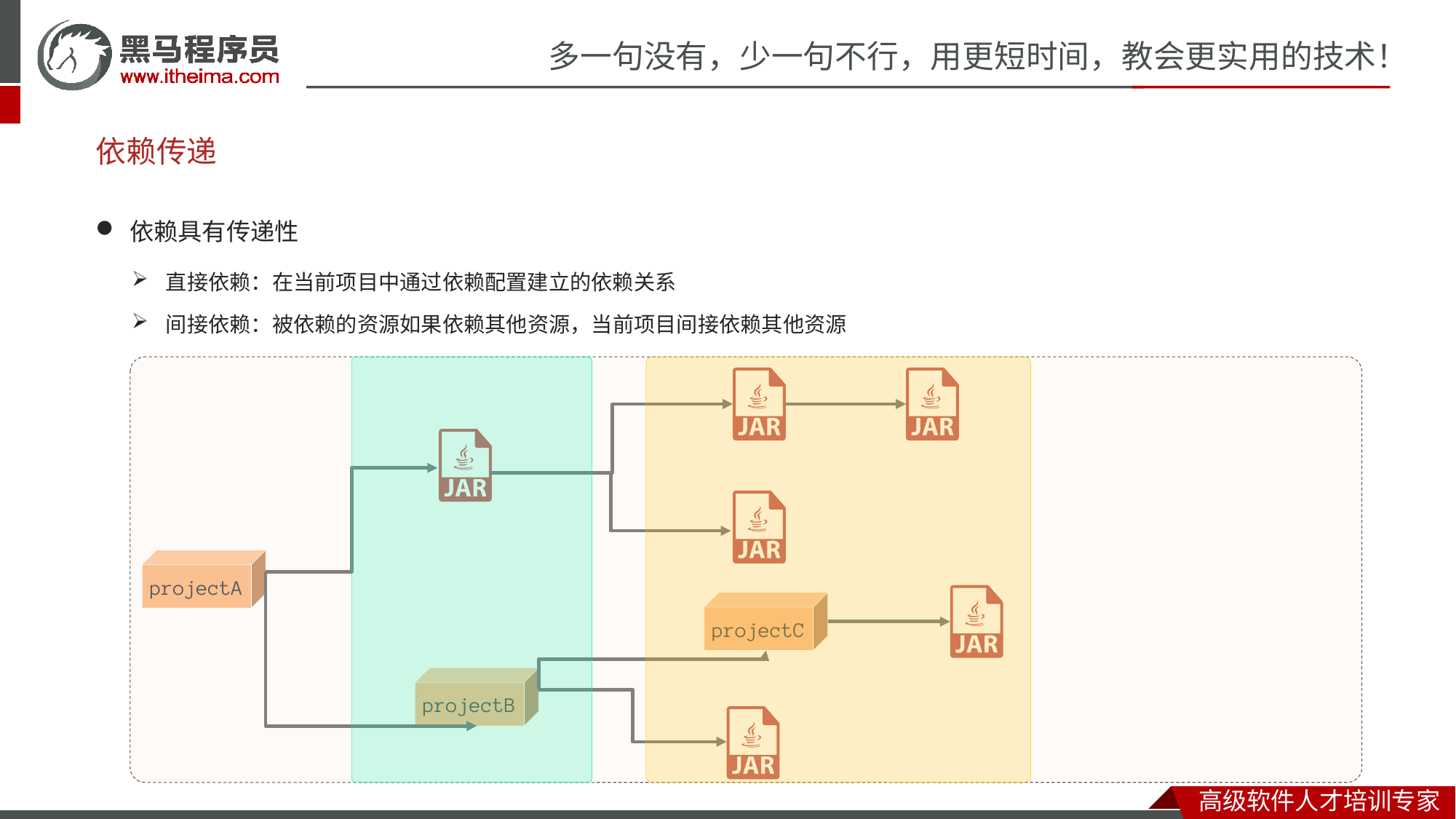

# 依赖传递
依赖具有传递性
直接依赖：在当前项目中通过依赖配置建立的依赖关系
间接依赖：被依赖的资源如果依赖其他资源，当前项目间接依赖其他资源

projectA

projectC
projectB